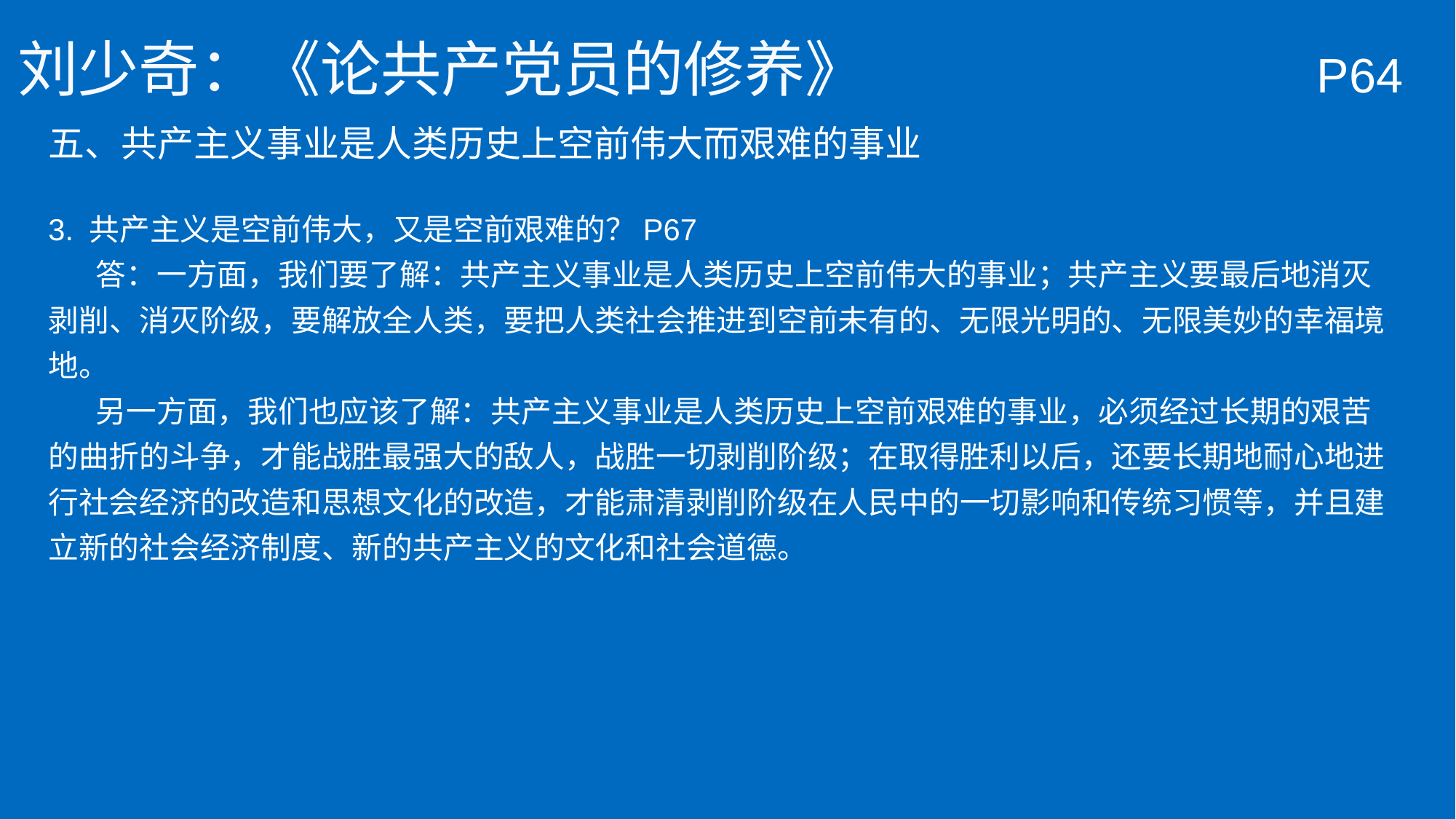

刘少奇：《论共产党员的修养》
P64
五、共产主义事业是人类历史上空前伟大而艰难的事业
3. 共产主义是空前伟大，又是空前艰难的？P67
      答：一方面，我们要了解：共产主义事业是人类历史上空前伟大的事业；共产主义要最后地消灭剥削、消灭阶级，要解放全人类，要把人类社会推进到空前未有的、无限光明的、无限美妙的幸福境地。
      另一方面，我们也应该了解：共产主义事业是人类历史上空前艰难的事业，必须经过长期的艰苦的曲折的斗争，才能战胜最强大的敌人，战胜一切剥削阶级；在取得胜利以后，还要长期地耐心地进行社会经济的改造和思想文化的改造，才能肃清剥削阶级在人民中的一切影响和传统习惯等，并且建立新的社会经济制度、新的共产主义的文化和社会道德。